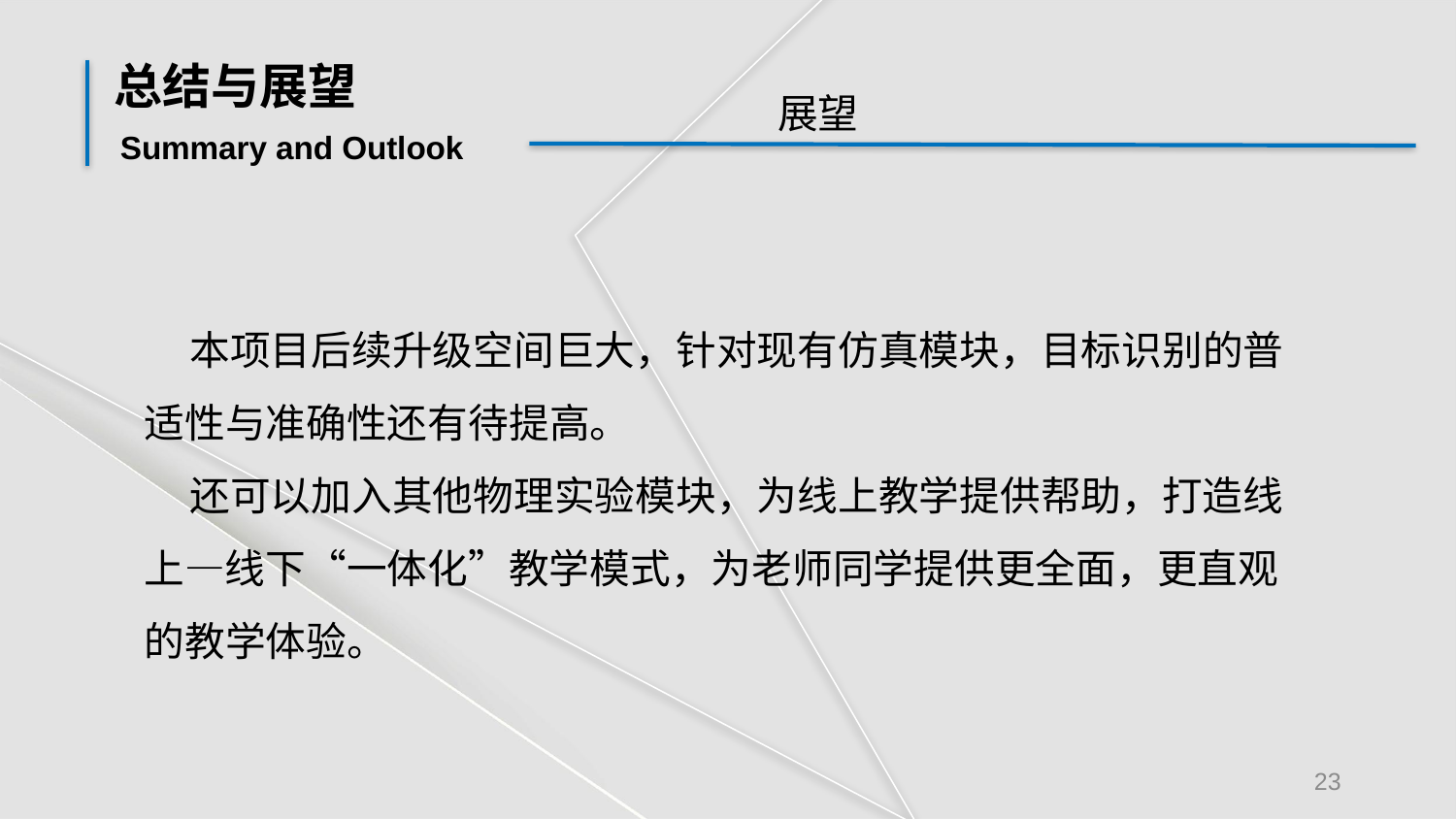

# 总结与展望
展望
Summary and Outlook
    本项目后续升级空间巨大，针对现有仿真模块，目标识别的普适性与准确性还有待提高。
    还可以加入其他物理实验模块，为线上教学提供帮助，打造线上—线下“一体化”教学模式，为老师同学提供更全面，更直观的教学体验。
23